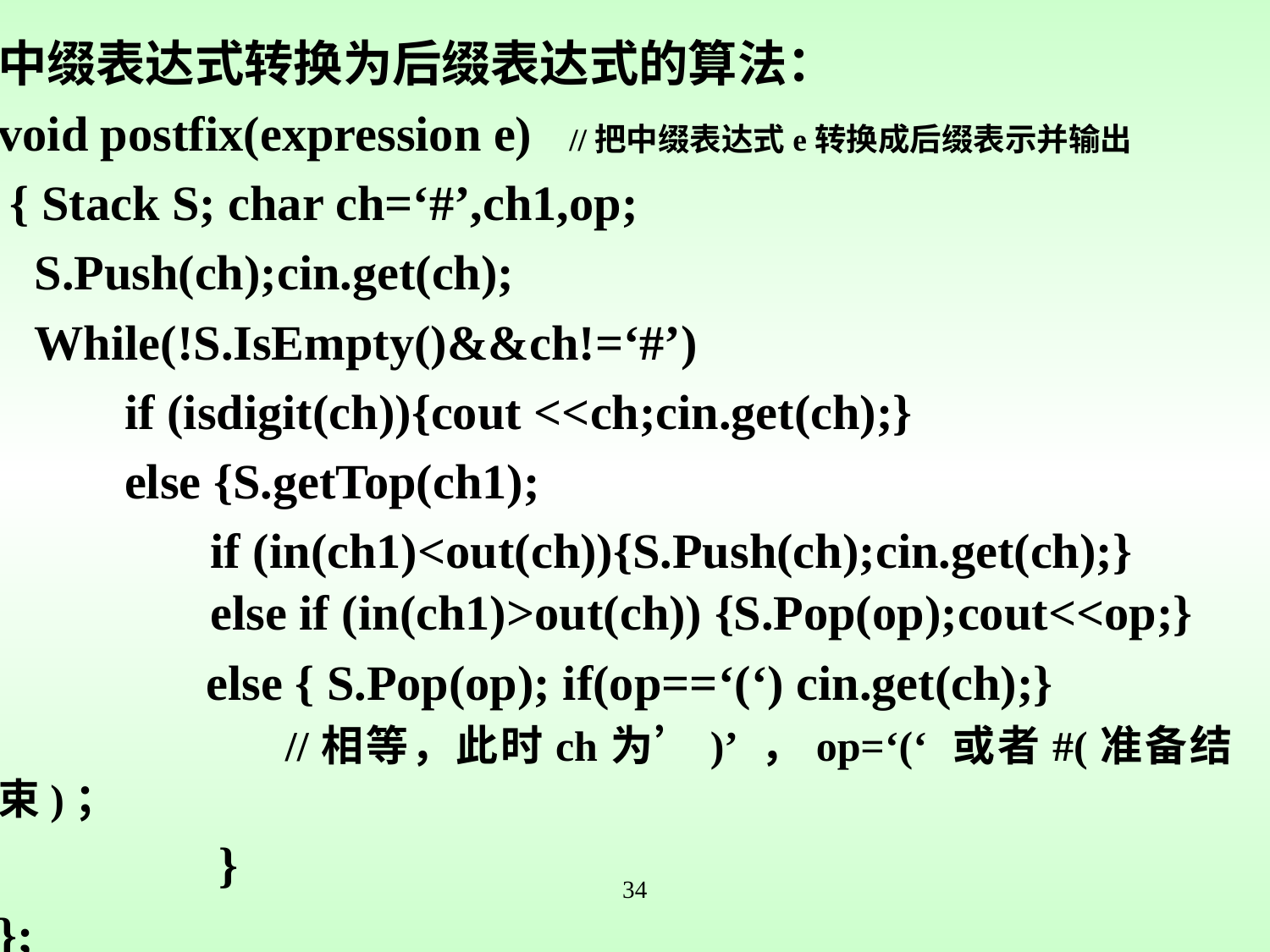

中缀表达式转换为后缀表达式的算法：
void postfix(expression e)   //把中缀表达式e转换成后缀表示并输出
 { Stack S; char ch=‘#’,ch1,op;
   S.Push(ch);cin.get(ch);
   While(!S.IsEmpty()&&ch!=‘#’)
	if (isdigit(ch)){cout <<ch;cin.get(ch);}
	else {S.getTop(ch1);
	       if (in(ch1)<out(ch)){S.Push(ch);cin.get(ch);} 	       else if (in(ch1)>out(ch)) {S.Pop(op);cout<<op;}
                 else { S.Pop(op); if(op==‘(‘) cin.get(ch);}
                      //相等，此时ch为’)’ ，op=‘(‘ 或者#(准备结束)；
                  }
};
34